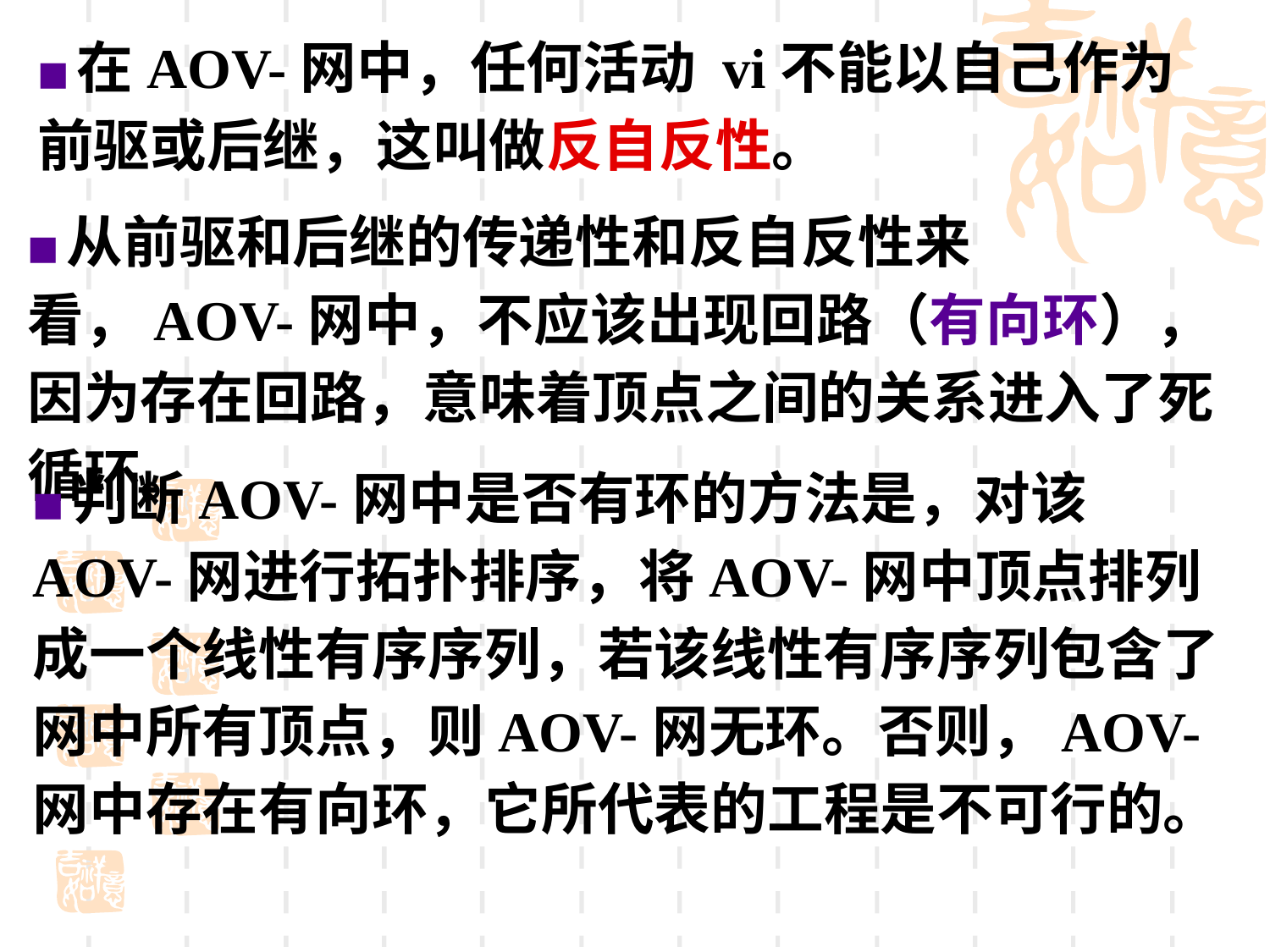

■在AOV-网中，任何活动 vi不能以自己作为前驱或后继，这叫做反自反性。
■从前驱和后继的传递性和反自反性来看，AOV-网中，不应该出现回路（有向环），因为存在回路，意味着顶点之间的关系进入了死循环。
■判断AOV-网中是否有环的方法是，对该AOV-网进行拓扑排序，将AOV-网中顶点排列成一个线性有序序列，若该线性有序序列包含了网中所有顶点，则AOV-网无环。否则，AOV-网中存在有向环，它所代表的工程是不可行的。